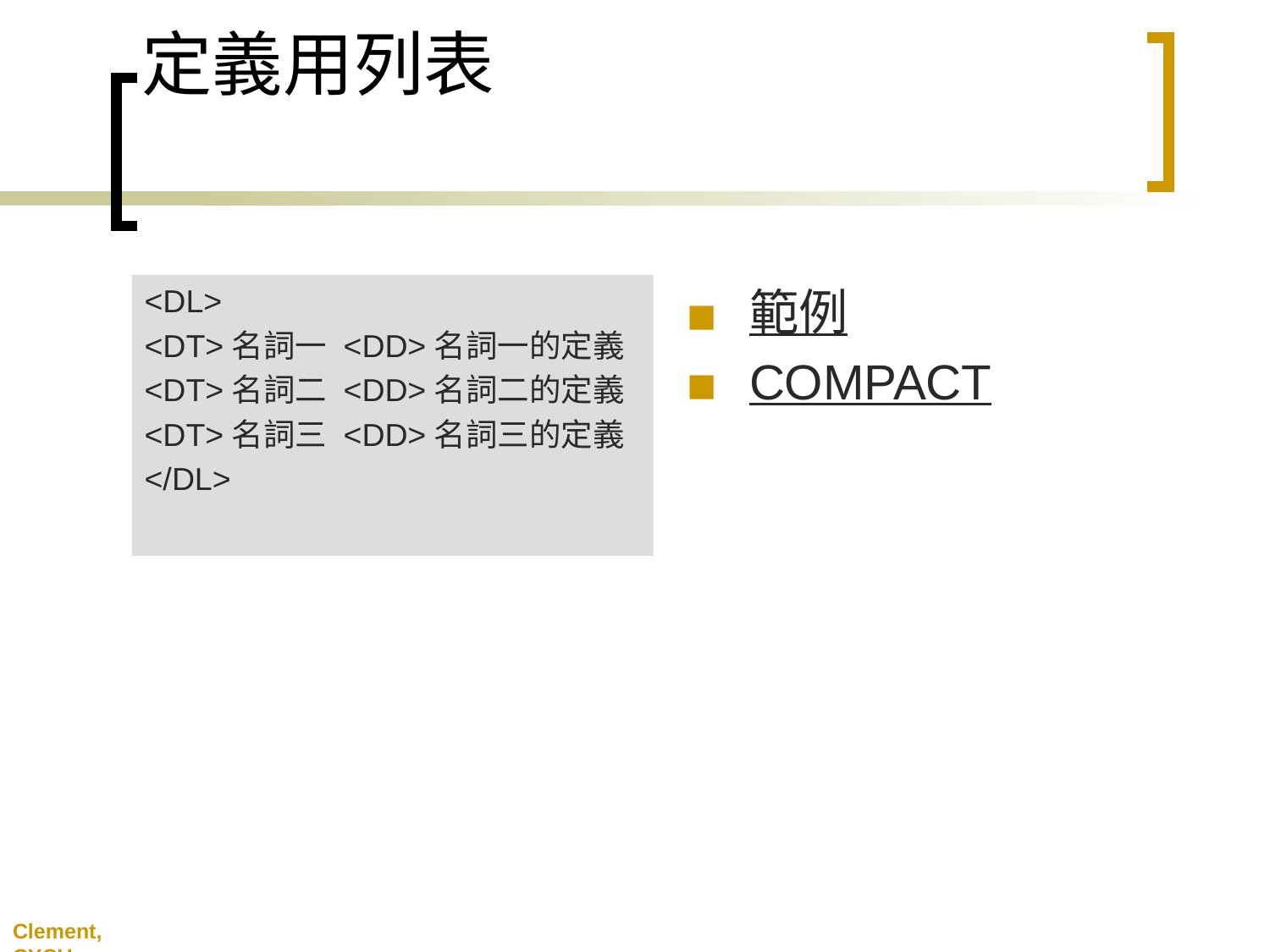

定義用列表
<DL>
<DT>名詞一 <DD>名詞一的定義
<DT>名詞二 <DD>名詞二的定義
<DT>名詞三 <DD>名詞三的定義
</DL>
範例
COMPACT